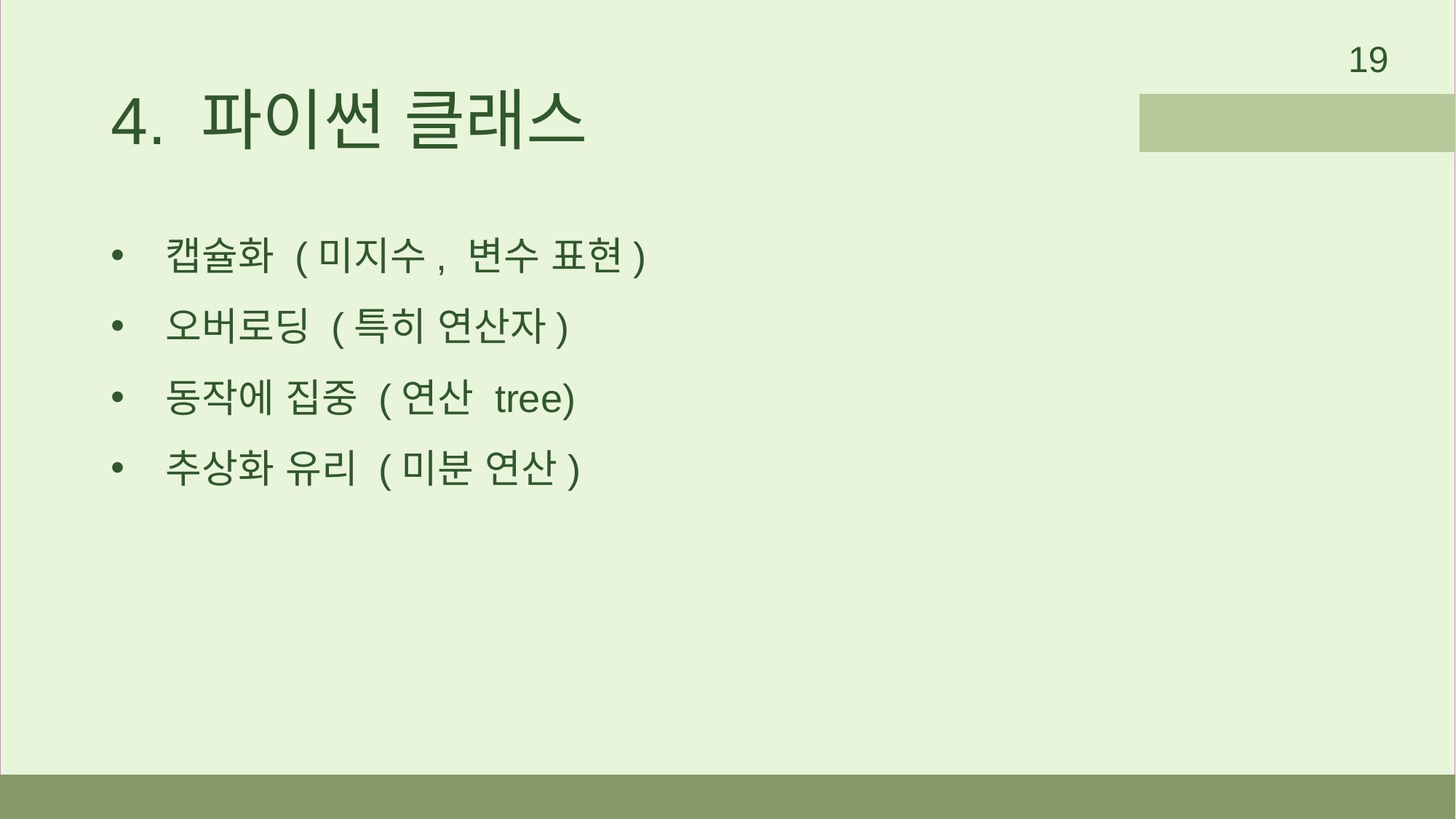

19
4. 파이썬 클래스
캡슐화 (미지수, 변수 표현)
오버로딩 (특히 연산자)
동작에 집중 (연산 tree)
추상화 유리 (미분 연산)